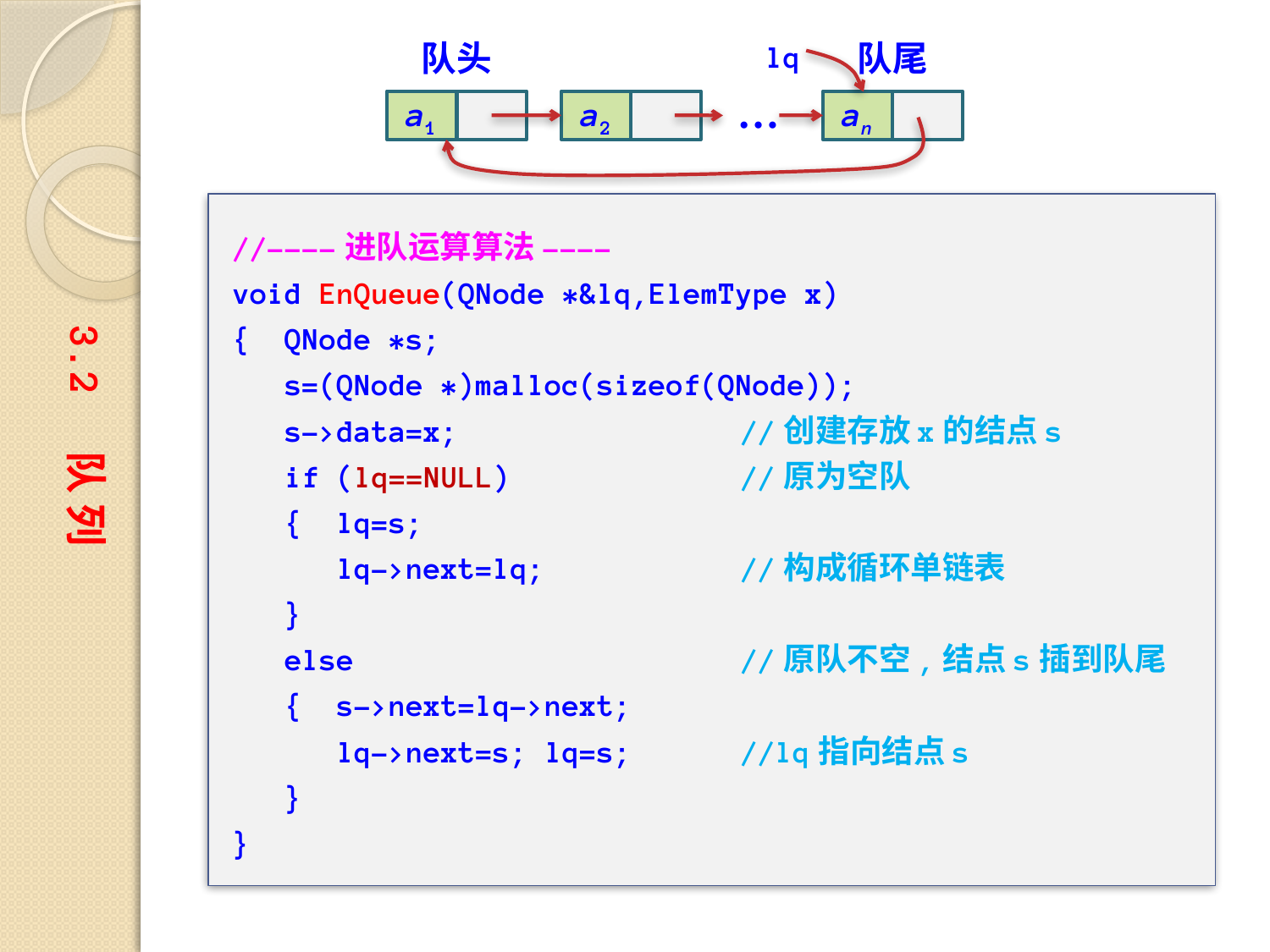

队头
lq
队尾

…
a1

a2

an

//----进队运算算法----
void EnQueue(QNode *&lq,ElemType x)
{  QNode *s;
   s=(QNode *)malloc(sizeof(QNode));
   s->data=x;			//创建存放x的结点s
   if (lq==NULL)		//原为空队
   {  lq=s;
      lq->next=lq;		//构成循环单链表
   }
   else			   	//原队不空,结点s插到队尾
   {  s->next=lq->next;
      lq->next=s; lq=s;	//lq指向结点s
   }
}
3.2  队 列